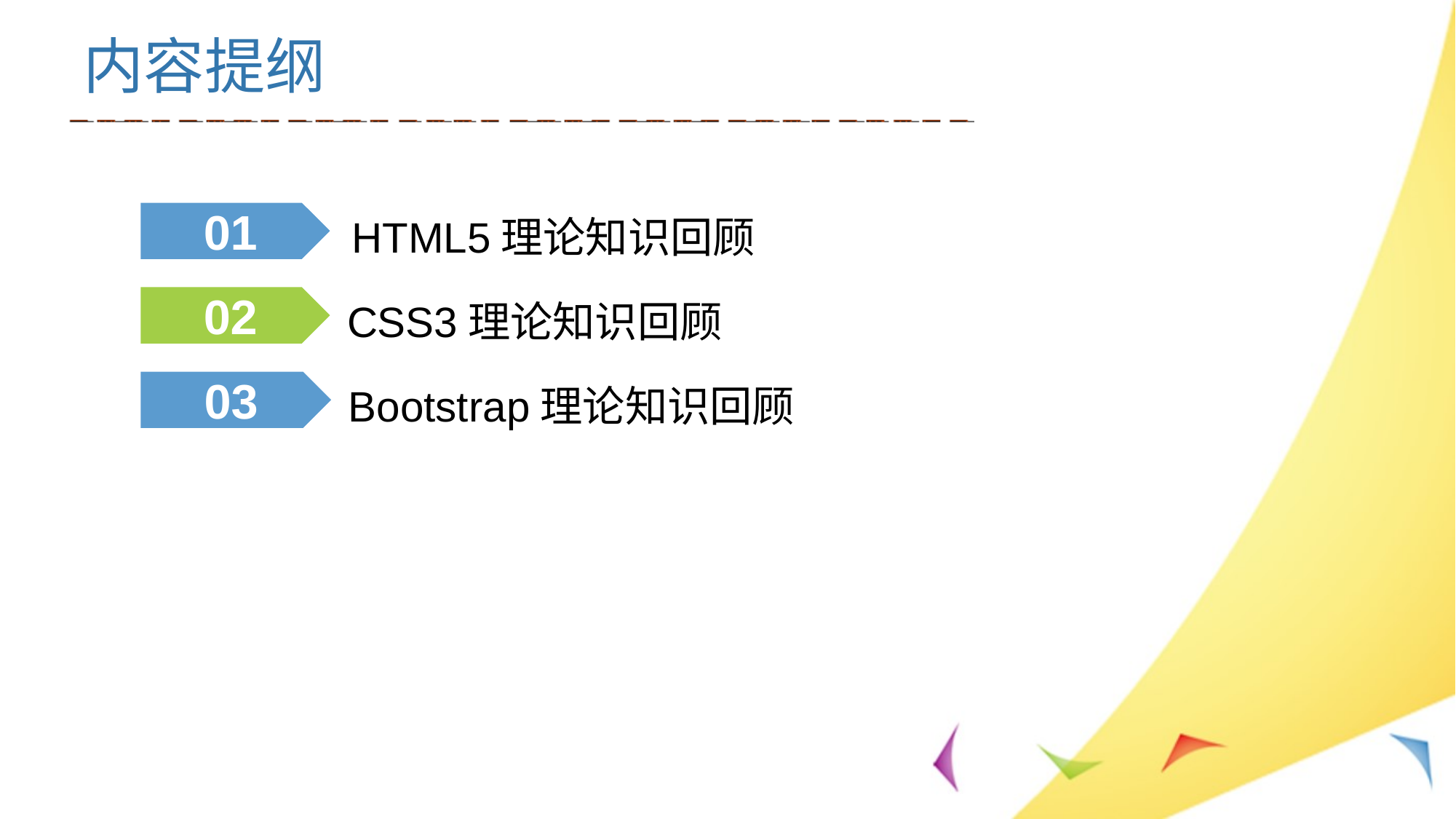

内容提纲
01
HTML5理论知识回顾
CSS3理论知识回顾
02
Bootstrap理论知识回顾
03